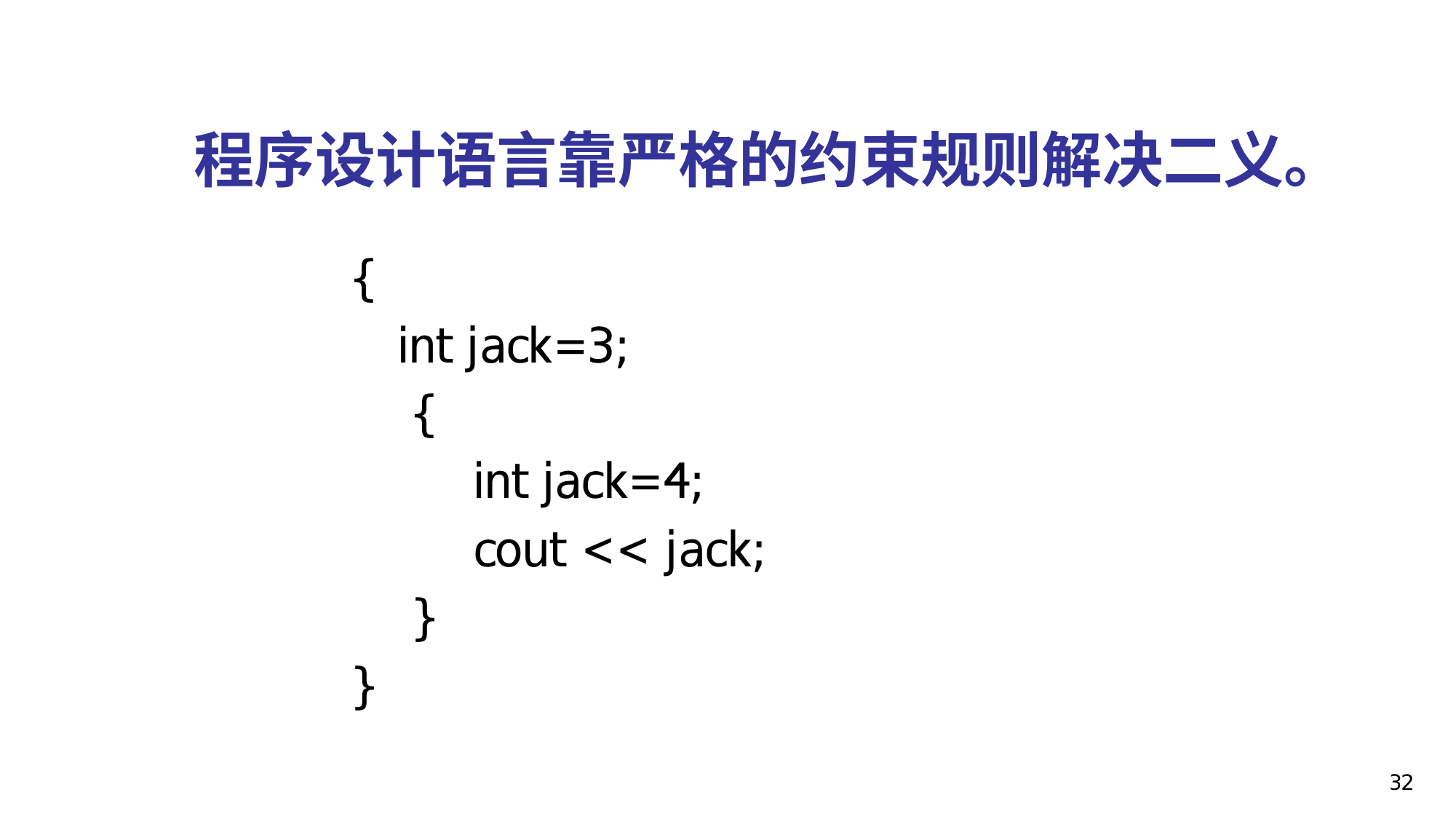

# 程序设计语言靠严格的约束规则解决二义。
{
   int jack=3;
    {
        int jack=4;
        cout << jack;
    }
}
32